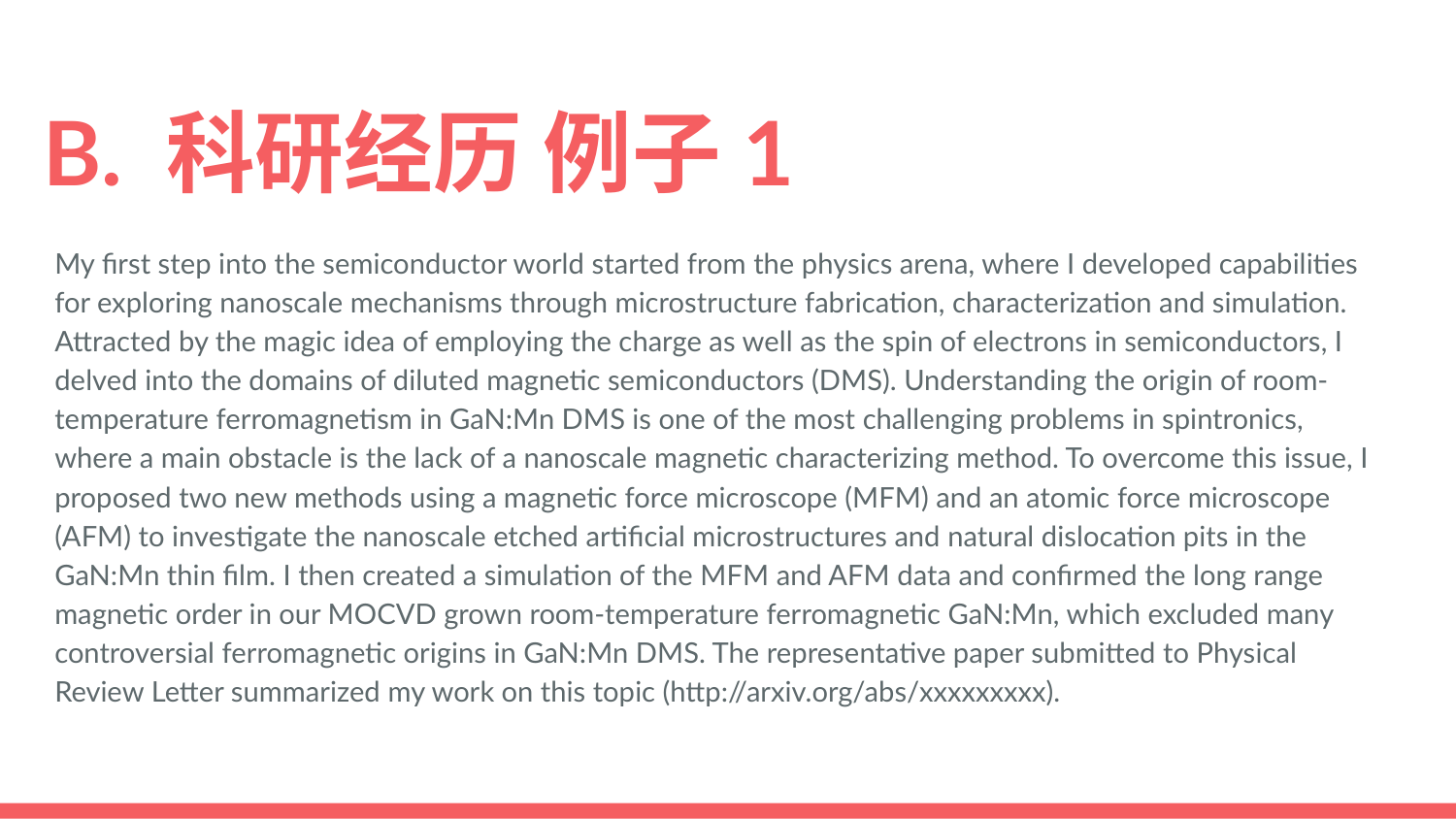

# B. 科研经历 例子1
My first step into the semiconductor world started from the physics arena, where I developed capabilities for exploring nanoscale mechanisms through microstructure fabrication, characterization and simulation. Attracted by the magic idea of employing the charge as well as the spin of electrons in semiconductors, I delved into the domains of diluted magnetic semiconductors (DMS). Understanding the origin of room-temperature ferromagnetism in GaN:Mn DMS is one of the most challenging problems in spintronics, where a main obstacle is the lack of a nanoscale magnetic characterizing method. To overcome this issue, I proposed two new methods using a magnetic force microscope (MFM) and an atomic force microscope (AFM) to investigate the nanoscale etched artificial microstructures and natural dislocation pits in the GaN:Mn thin film. I then created a simulation of the MFM and AFM data and confirmed the long range magnetic order in our MOCVD grown room-temperature ferromagnetic GaN:Mn, which excluded many controversial ferromagnetic origins in GaN:Mn DMS. The representative paper submitted to Physical Review Letter summarized my work on this topic (http://arxiv.org/abs/xxxxxxxxx).